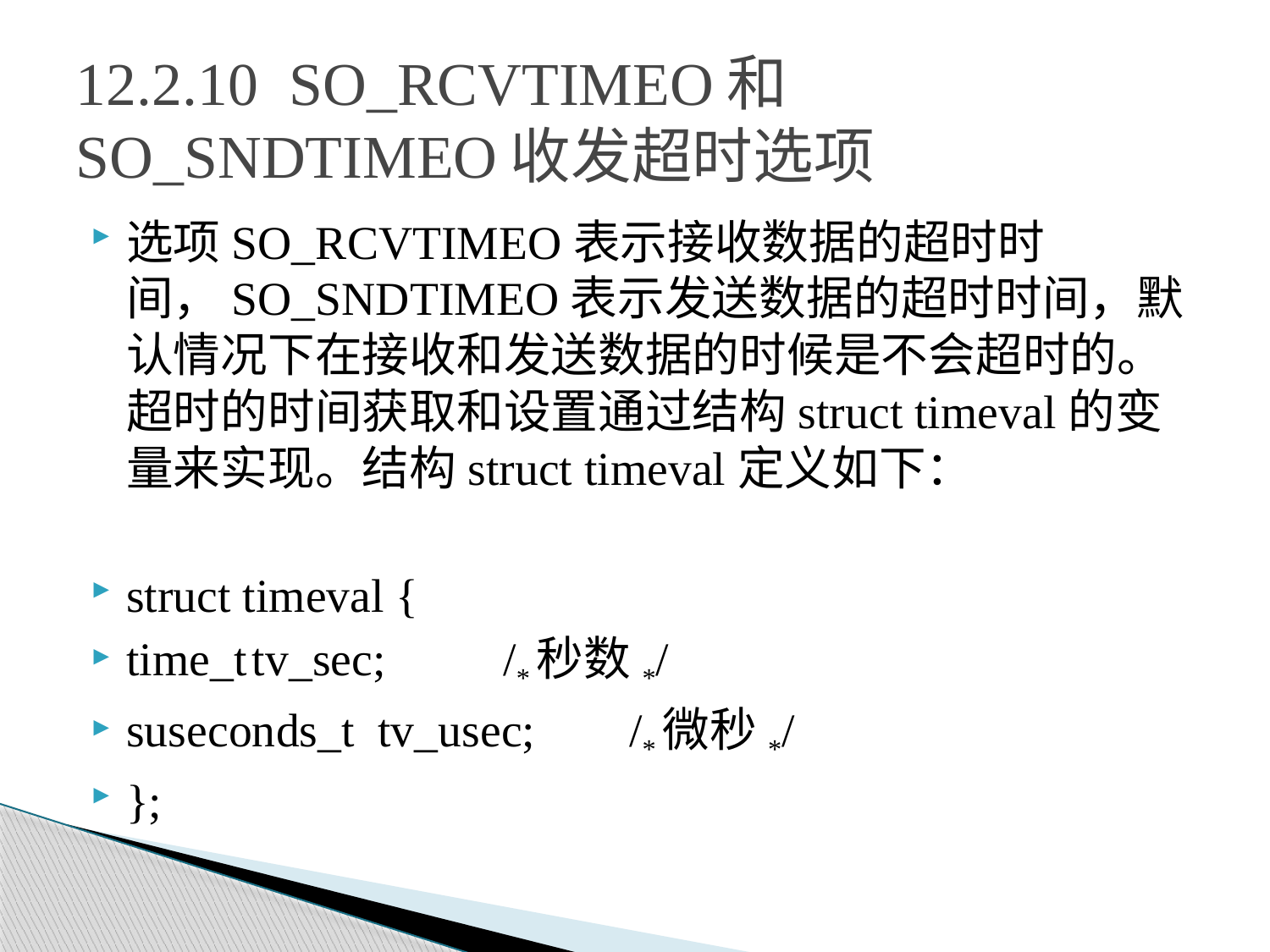

# 12.2.10  SO_RCVTIMEO和SO_SNDTIMEO收发超时选项
选项SO_RCVTIMEO表示接收数据的超时时间，SO_SNDTIMEO表示发送数据的超时时间，默认情况下在接收和发送数据的时候是不会超时的。超时的时间获取和设置通过结构struct timeval的变量来实现。结构struct timeval定义如下：

struct timeval {
time_t		tv_sec;		/*秒数*/
suseconds_t	tv_usec;	/*微秒*/
};